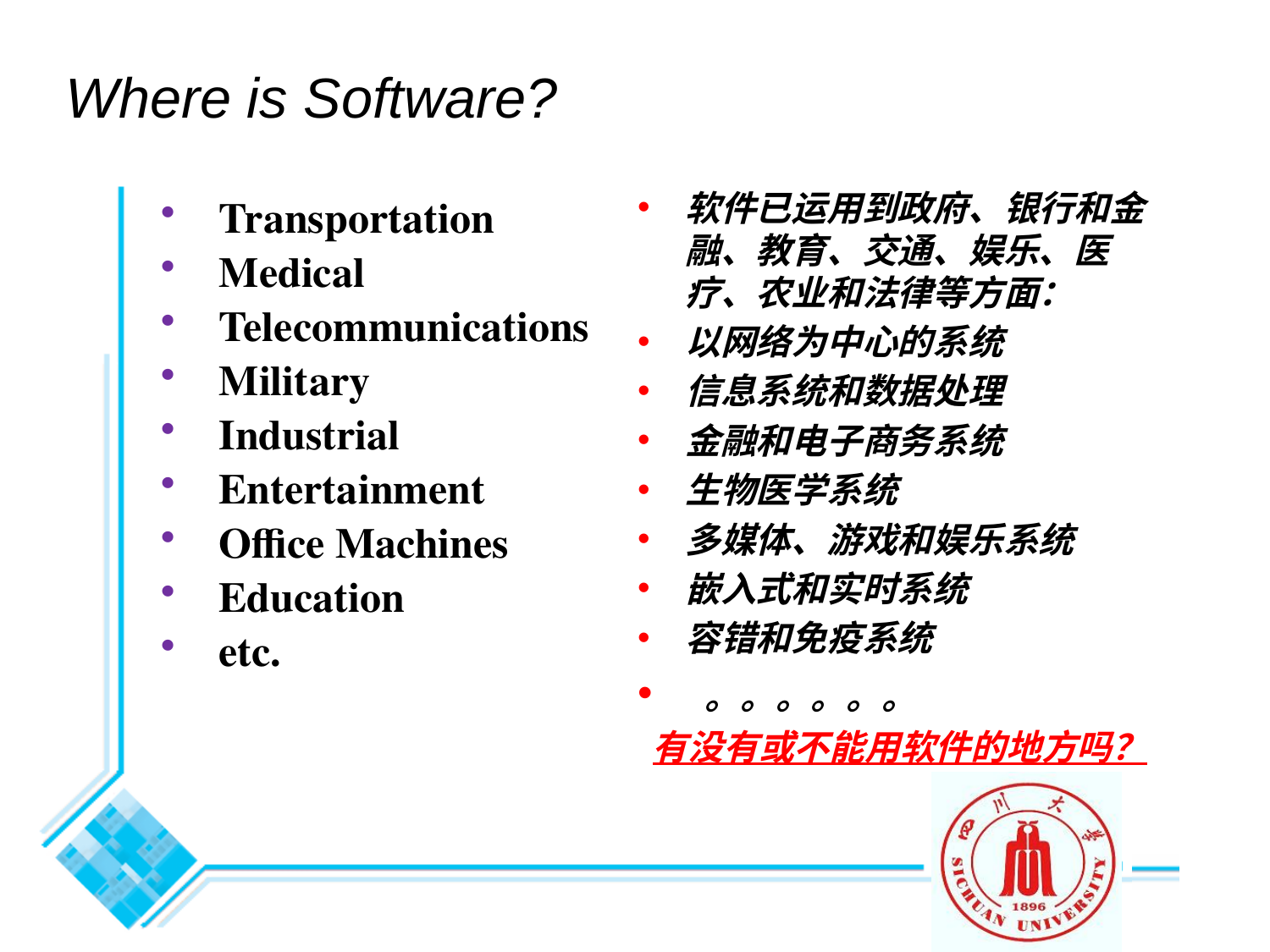

# Where is Software?
软件已运用到政府、银行和金融、教育、交通、娱乐、医疗、农业和法律等方面：
以网络为中心的系统
信息系统和数据处理
金融和电子商务系统
生物医学系统
多媒体、游戏和娱乐系统
嵌入式和实时系统
容错和免疫系统
 。。。。。。
有没有或不能用软件的地方吗？
 Transportation
 Medical
 Telecommunications
 Military
 Industrial
 Entertainment
 Office Machines
 Education
 etc.
3